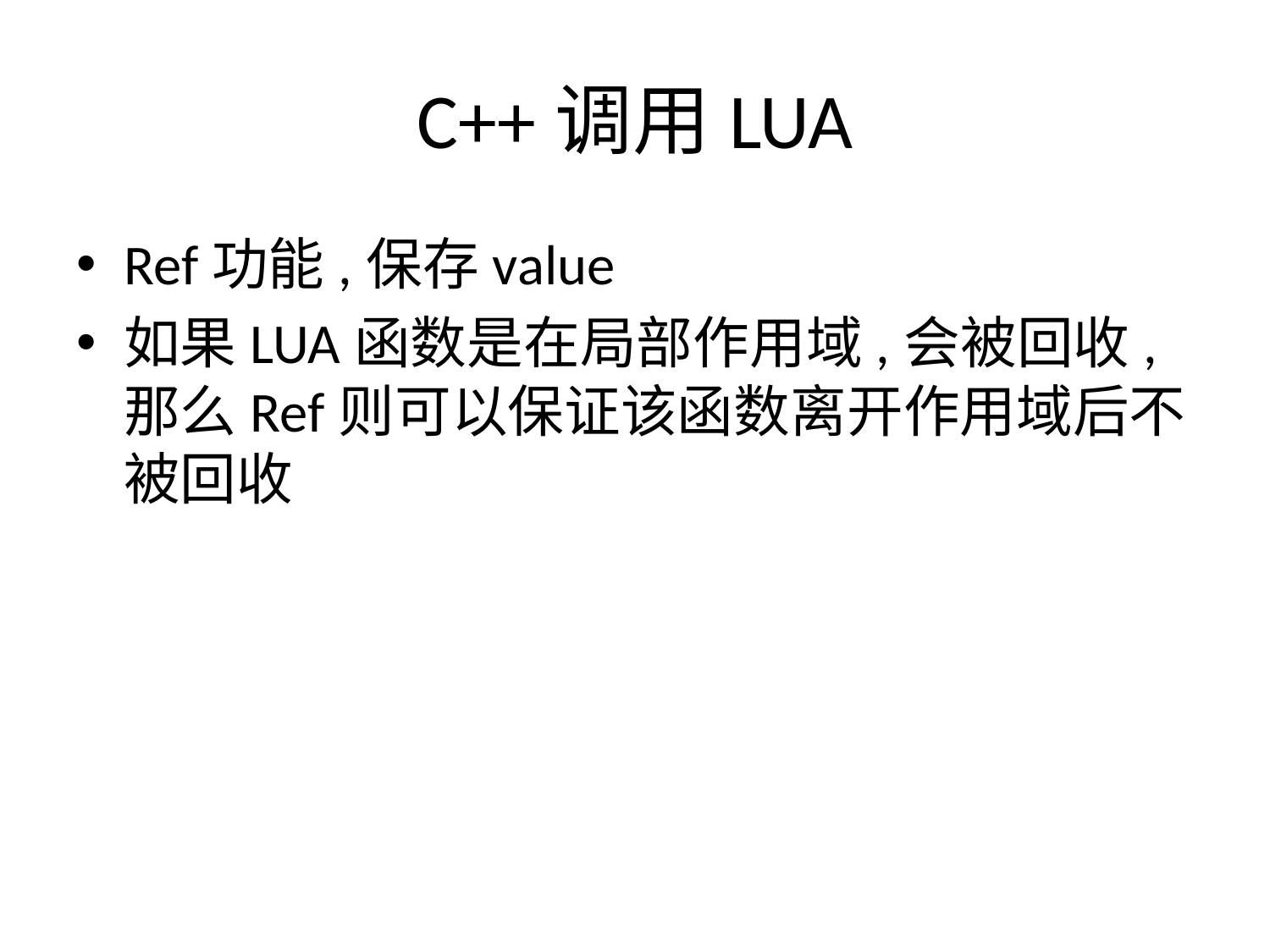

# C++调用LUA
Ref功能,保存value
如果LUA函数是在局部作用域,会被回收,那么Ref则可以保证该函数离开作用域后不被回收